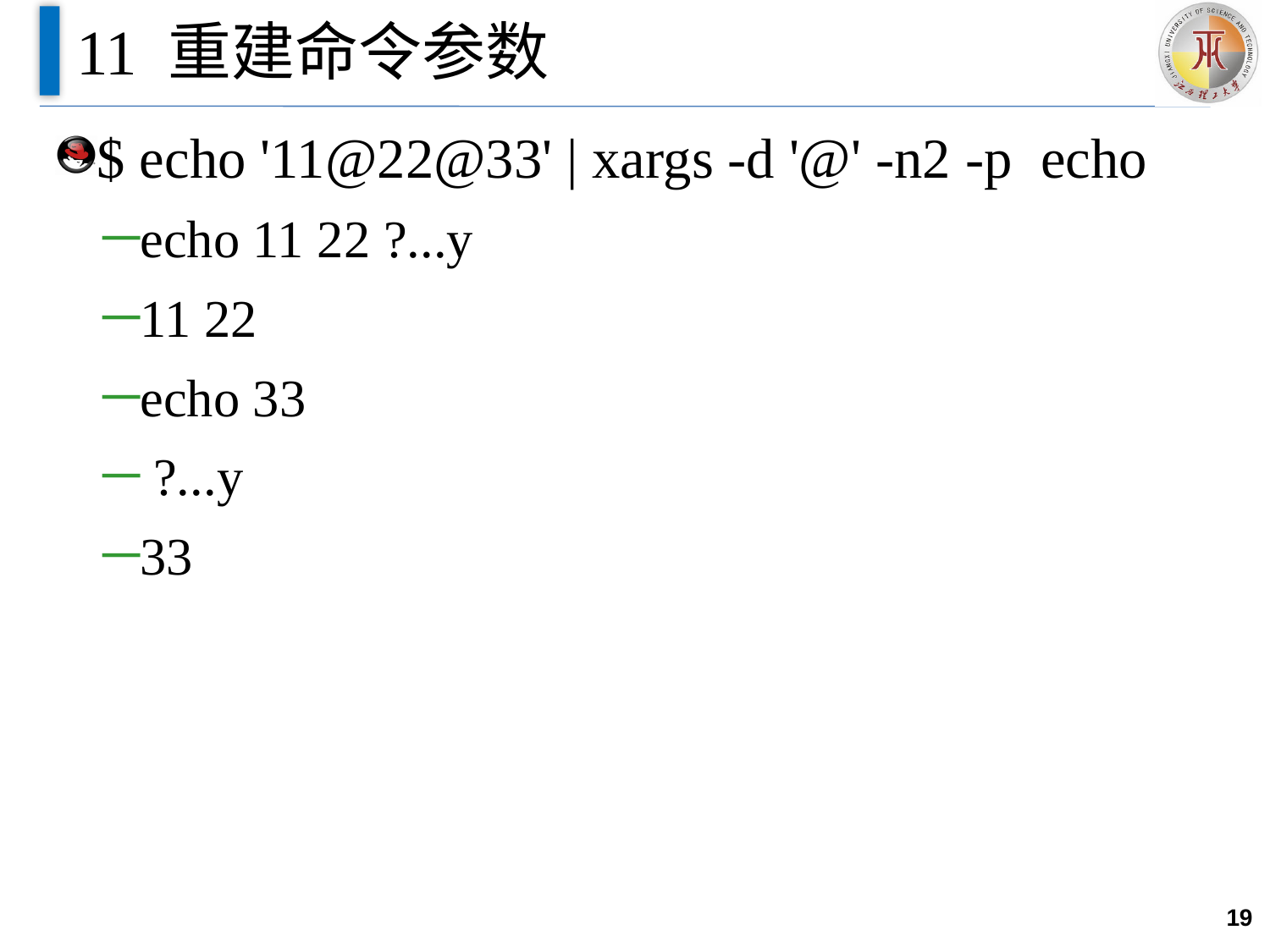

# 11 重建命令参数
$ echo '11@22@33' | xargs -d '@' -n2 -p  echo
echo 11 22 ?...y
11 22
echo 33
 ?...y
33

19